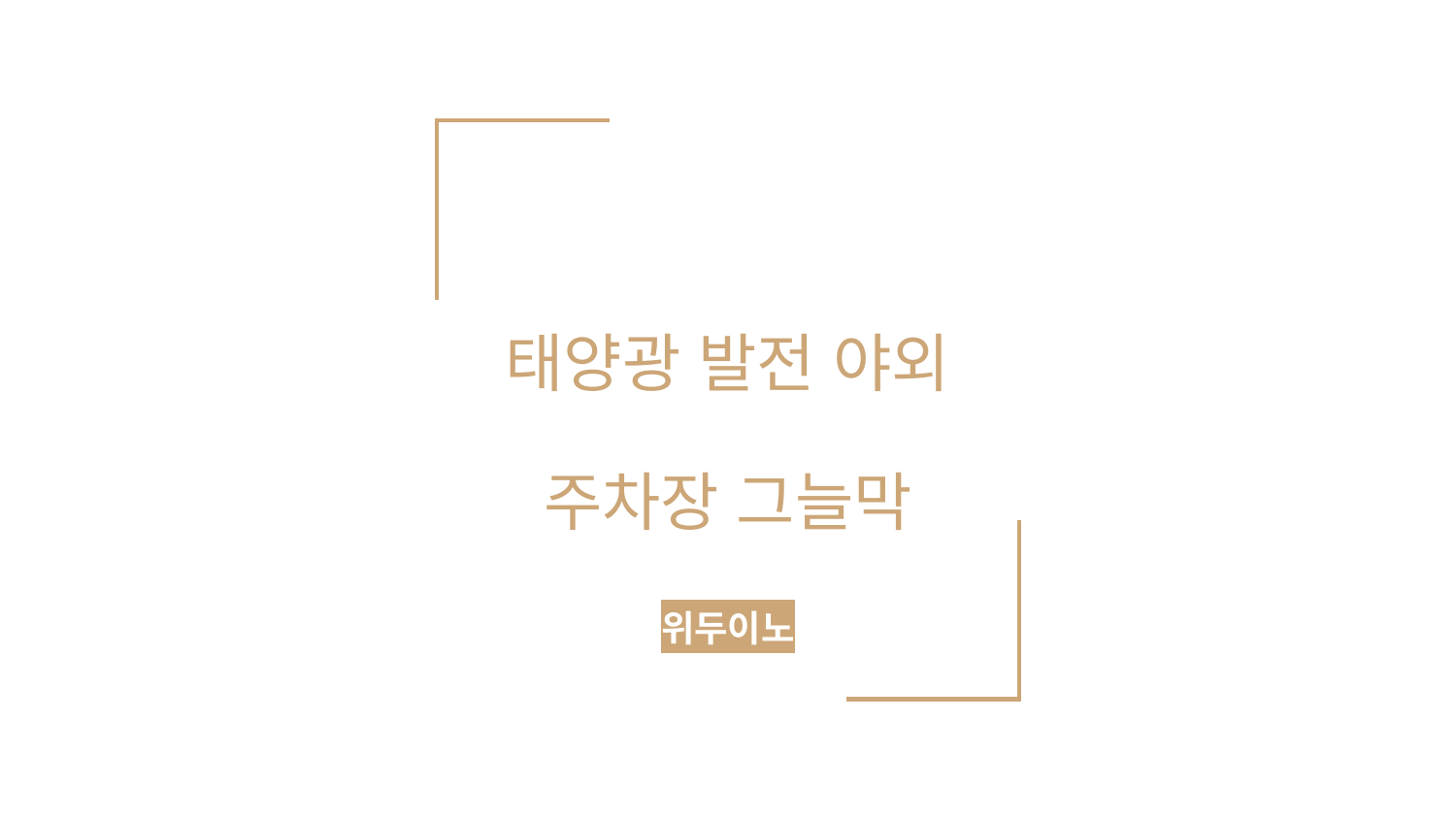

# 태양광 발전 야외 주차장 그늘막
위두이노